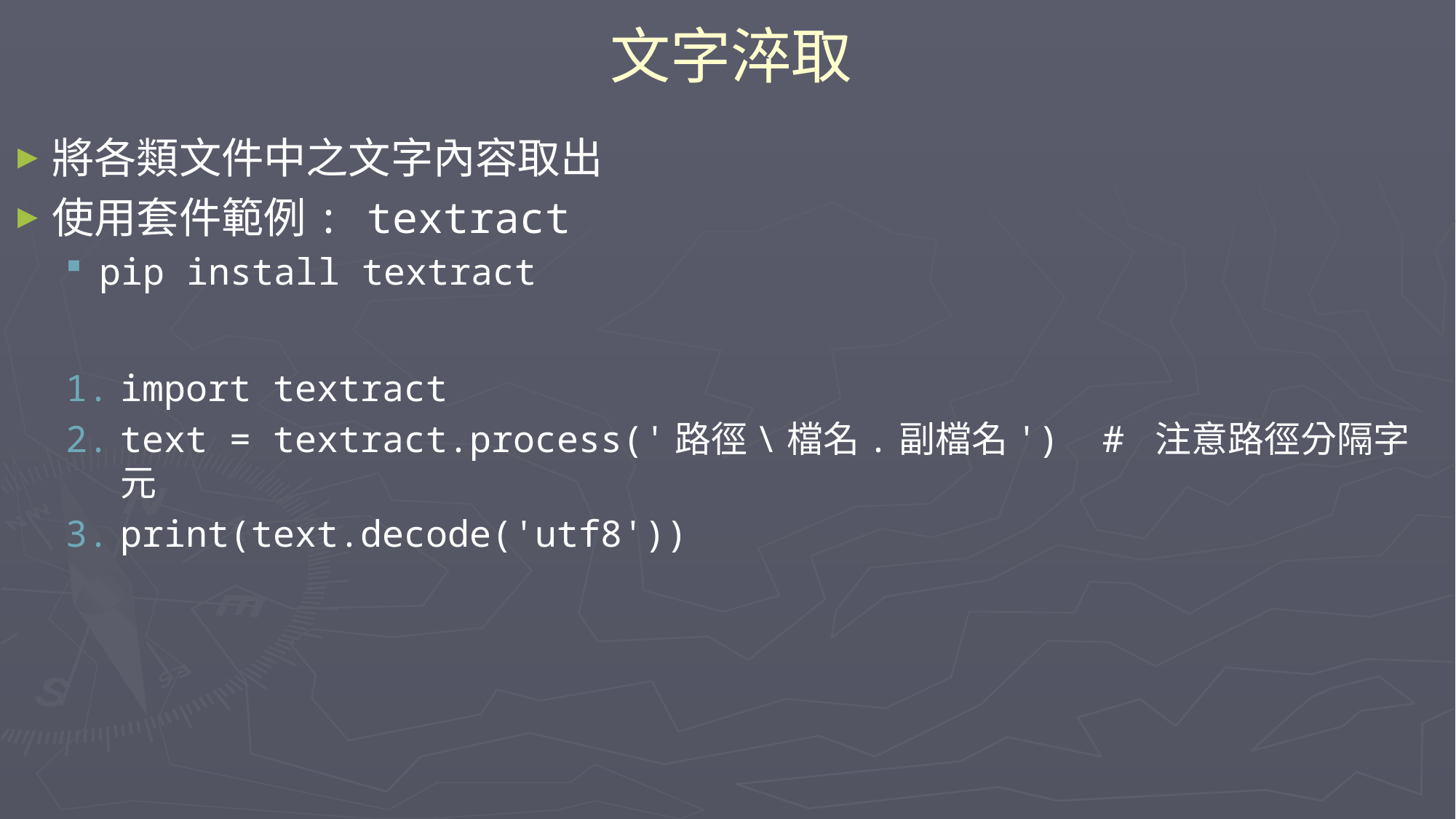

# 文字淬取
將各類文件中之文字內容取出
使用套件範例: textract
pip install textract

import textract
text = textract.process('路徑\檔名.副檔名')	# 注意路徑分隔字元
print(text.decode('utf8'))